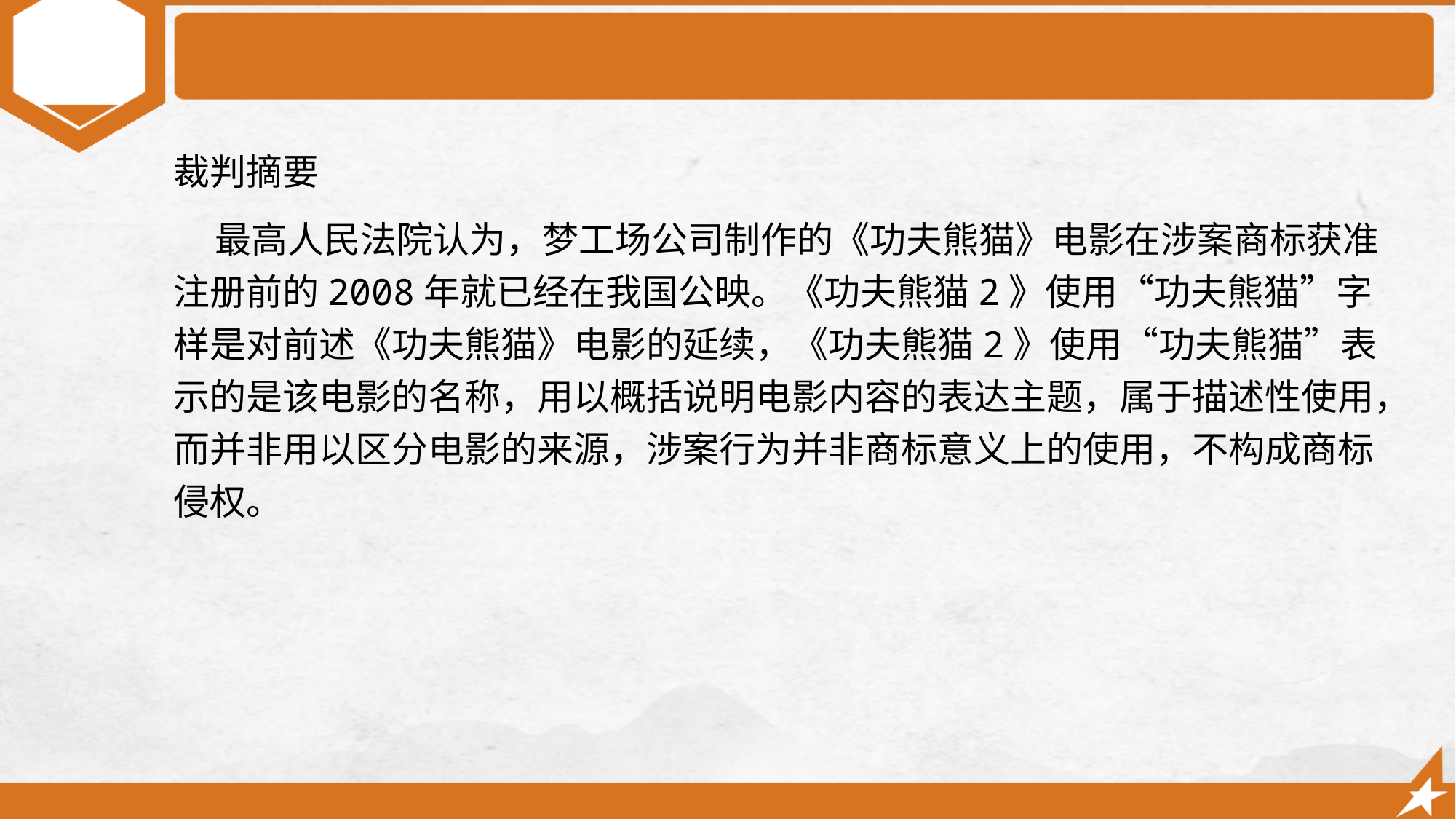

裁判摘要
    最高人民法院认为，梦工场公司制作的《功夫熊猫》电影在涉案商标获准注册前的2008年就已经在我国公映。《功夫熊猫2》使用“功夫熊猫”字样是对前述《功夫熊猫》电影的延续，《功夫熊猫2》使用“功夫熊猫”表示的是该电影的名称，用以概括说明电影内容的表达主题，属于描述性使用，而并非用以区分电影的来源，涉案行为并非商标意义上的使用，不构成商标侵权。